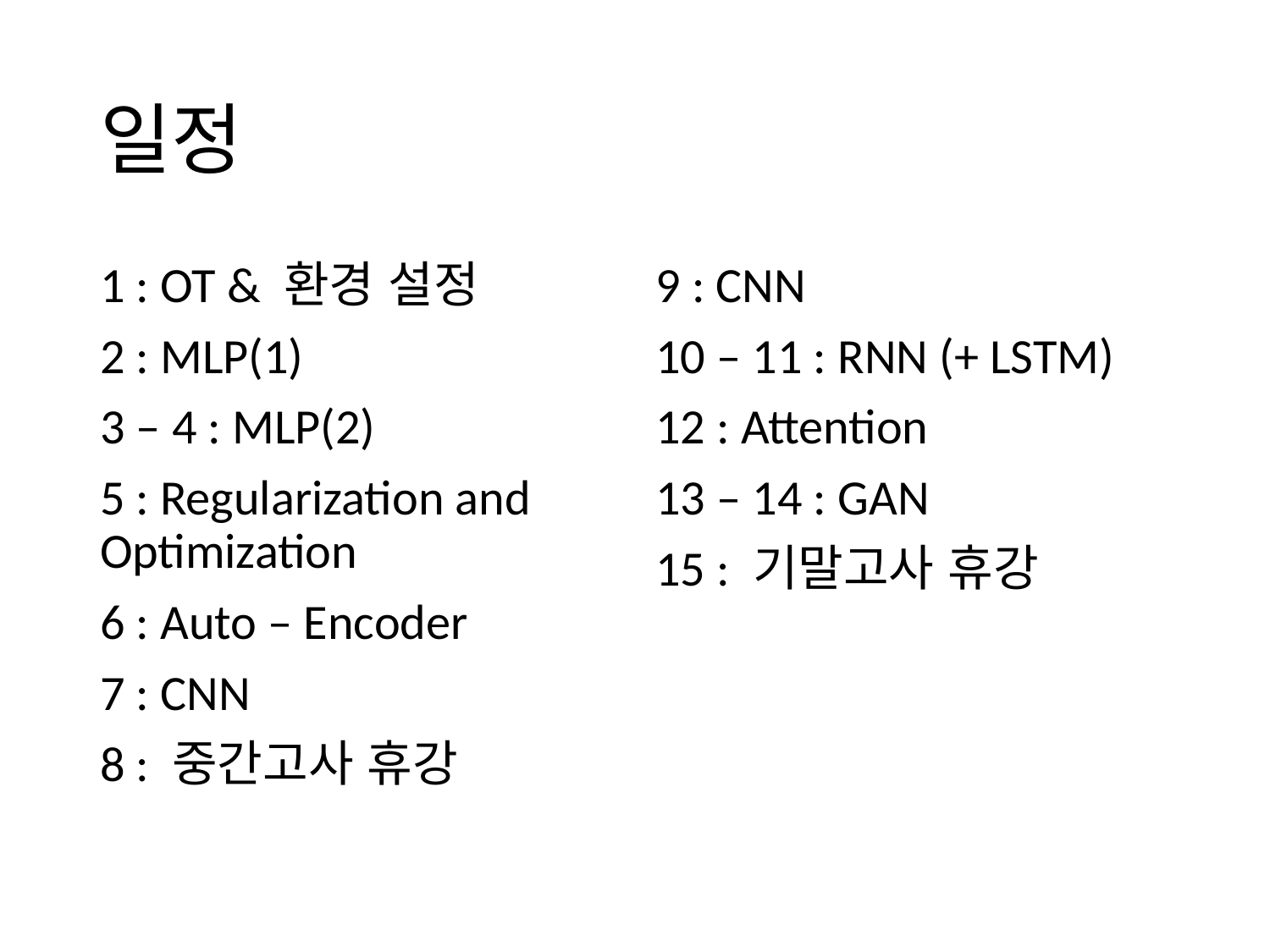

# 일정
1 : OT & 환경 설정
2 : MLP(1)
3 – 4 : MLP(2)
5 : Regularization and Optimization
6 : Auto – Encoder
7 : CNN
8 : 중간고사 휴강
9 : CNN
10 – 11 : RNN (+ LSTM)
12 : Attention
13 – 14 : GAN
15 : 기말고사 휴강